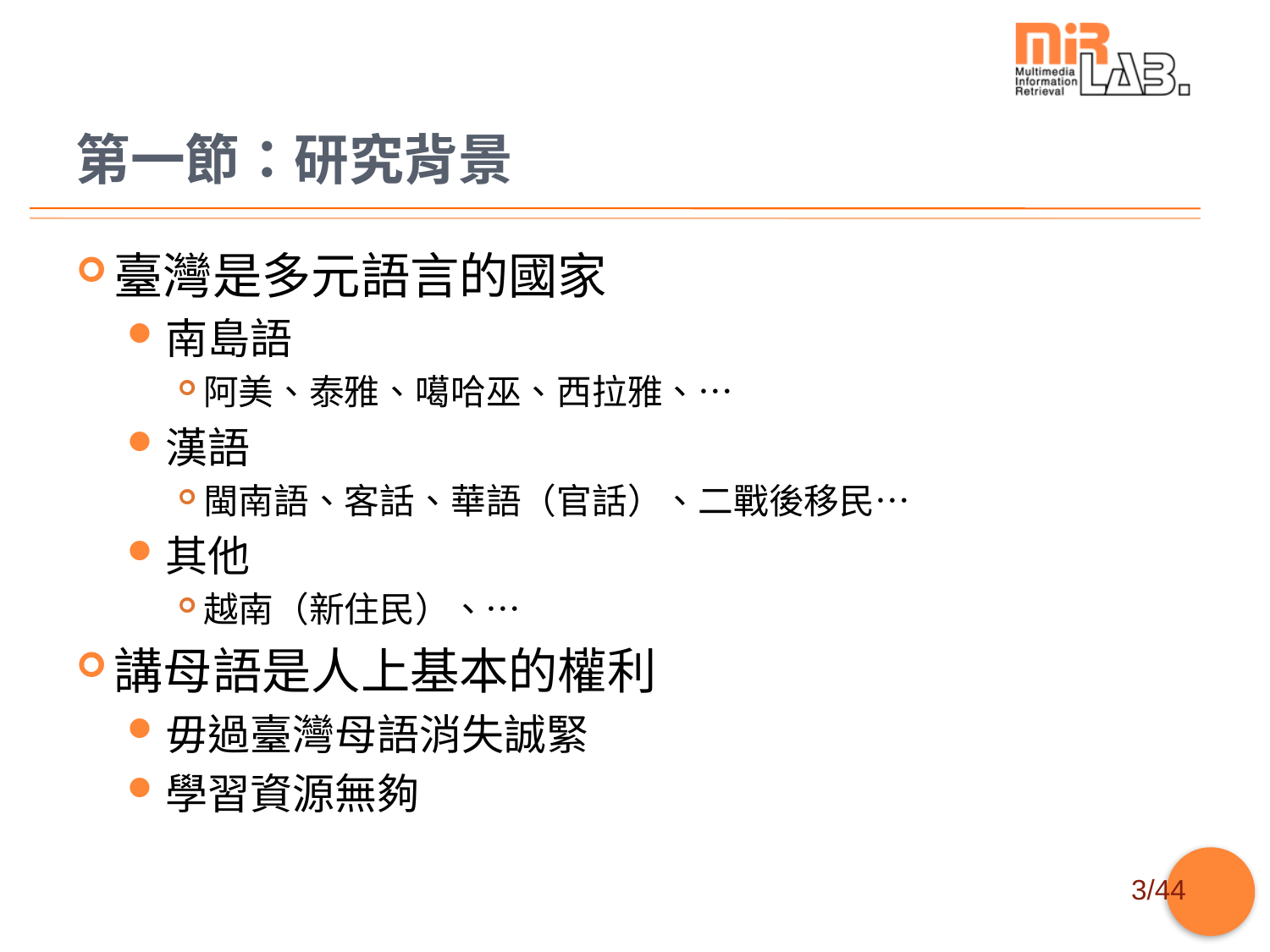

# 第一節：研究背景
臺灣是多元語言的國家
南島語
阿美、泰雅、噶哈巫、西拉雅、…
漢語
閩南語、客話、華語（官話）、二戰後移民…
其他
越南（新住民）、…
講母語是人上基本的權利
毋過臺灣母語消失誠緊
學習資源無夠